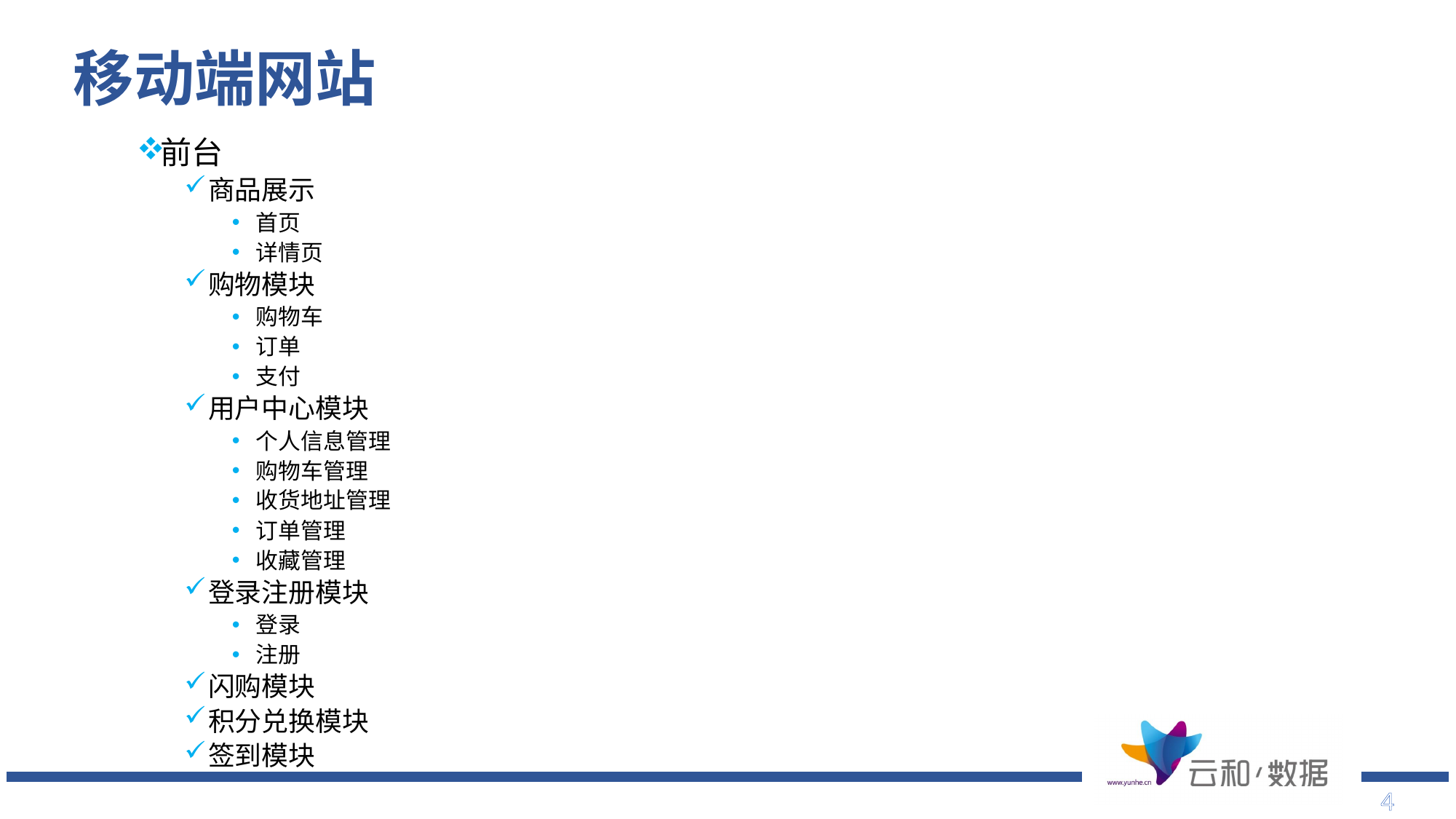

# 移动端网站
前台
商品展示
首页
详情页
购物模块
购物车
订单
支付
用户中心模块
个人信息管理
购物车管理
收货地址管理
订单管理
收藏管理
登录注册模块
登录
注册
闪购模块
积分兑换模块
签到模块